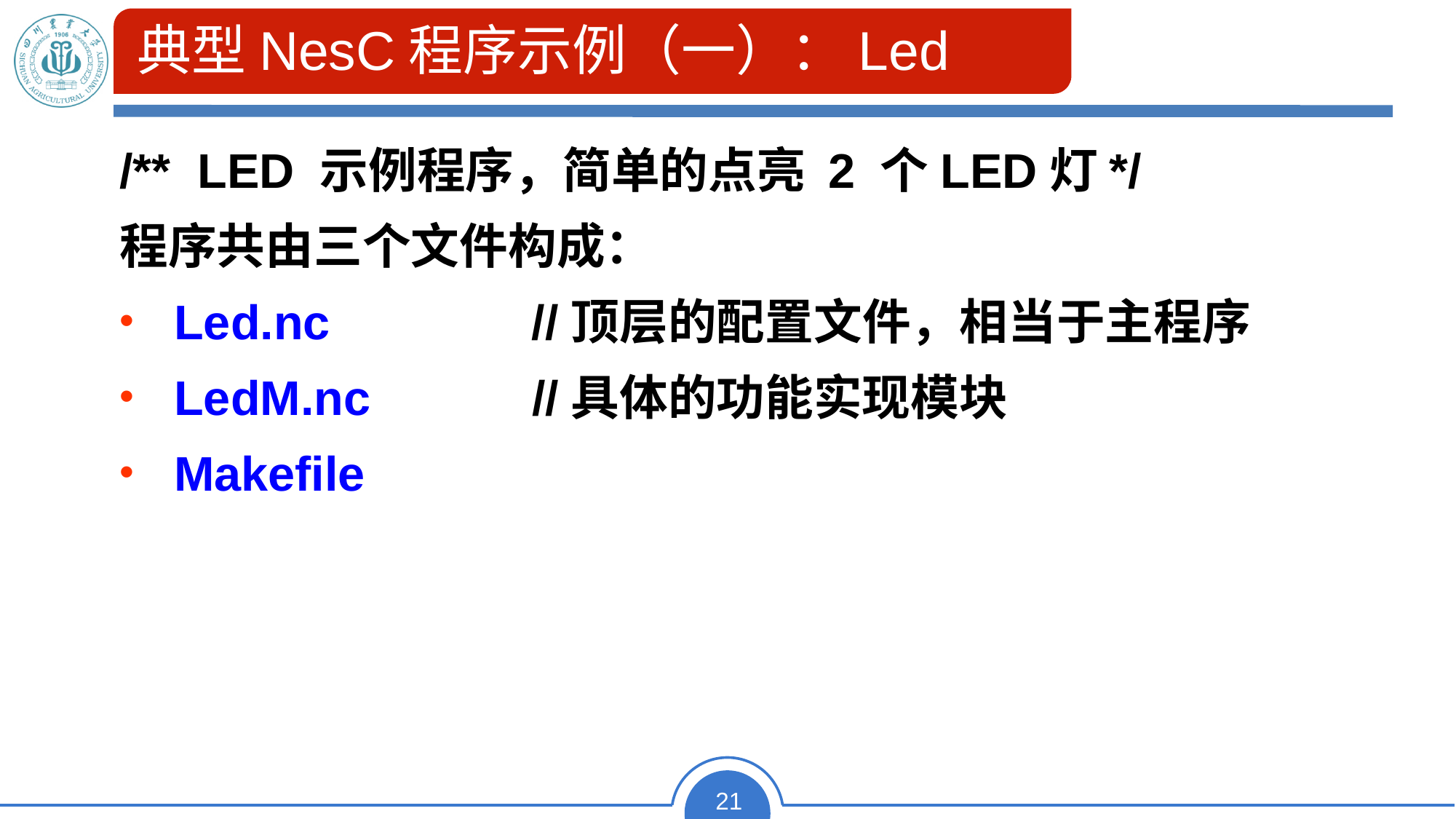

# 典型NesC程序示例（一）：Led
/**  LED 示例程序，简单的点亮 2 个LED灯*/
程序共由三个文件构成：
Led.nc               //顶层的配置文件，相当于主程序
LedM.nc            //具体的功能实现模块
Makefile